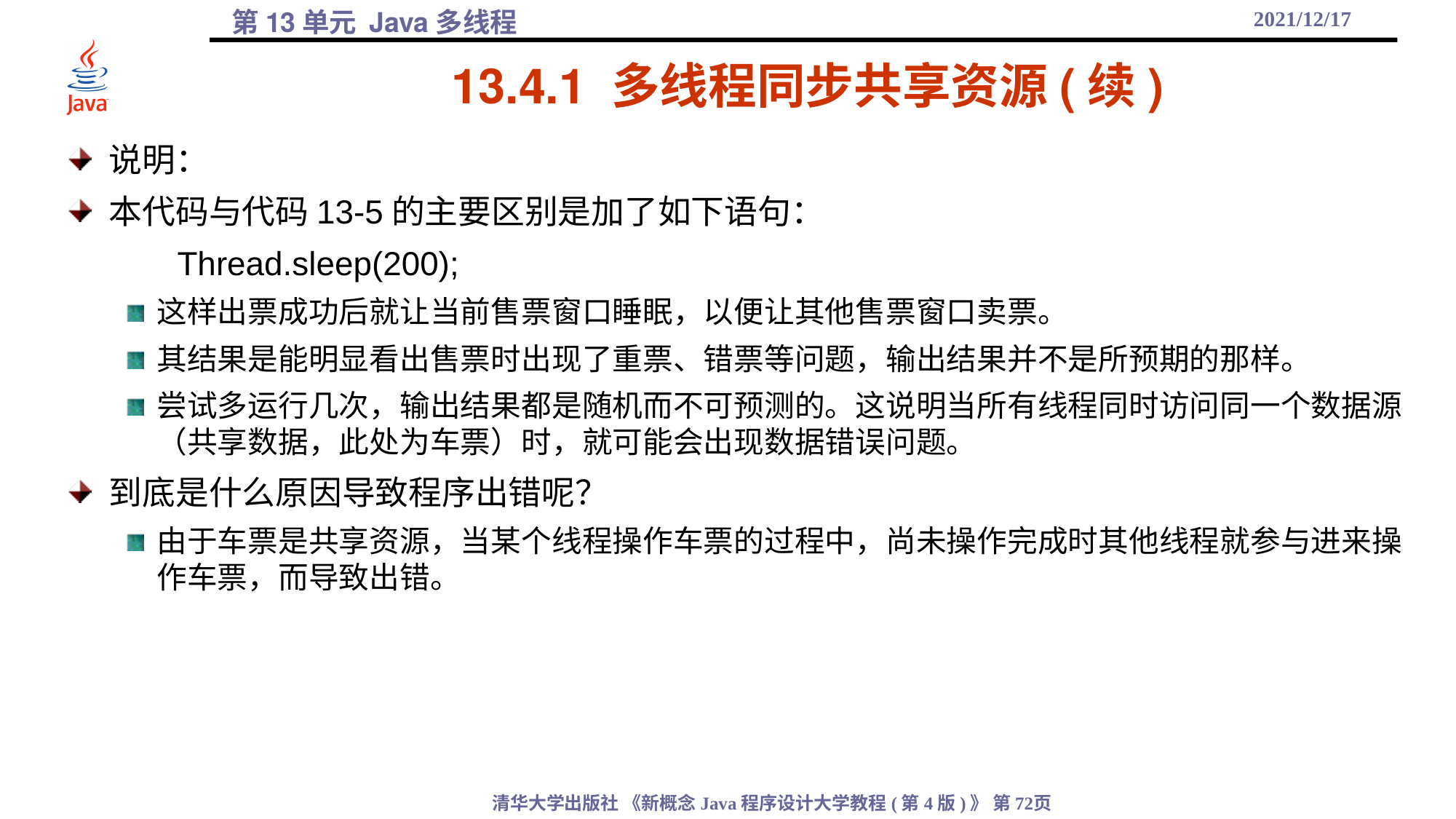

2021/12/17
# 13.4.1 多线程同步共享资源(续)
说明：
本代码与代码13-5的主要区别是加了如下语句：
	Thread.sleep(200);
这样出票成功后就让当前售票窗口睡眠，以便让其他售票窗口卖票。
其结果是能明显看出售票时出现了重票、错票等问题，输出结果并不是所预期的那样。
尝试多运行几次，输出结果都是随机而不可预测的。这说明当所有线程同时访问同一个数据源（共享数据，此处为车票）时，就可能会出现数据错误问题。
到底是什么原因导致程序出错呢？
由于车票是共享资源，当某个线程操作车票的过程中，尚未操作完成时其他线程就参与进来操作车票，而导致出错。